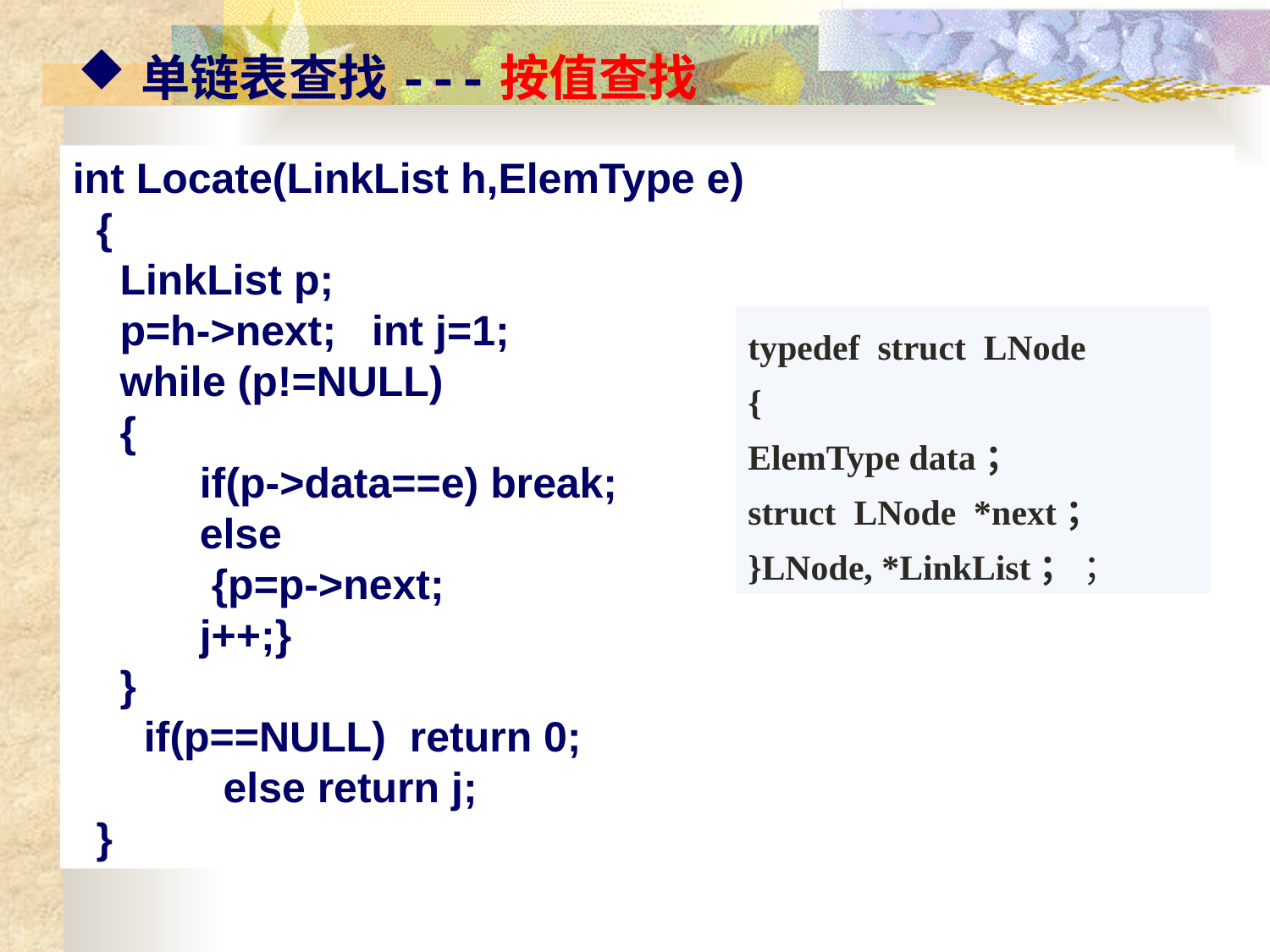

单链表查找---按值查找
int Locate(LinkList h,ElemType e)
  {
    LinkList p;
    p=h->next;   int j=1;
    while (p!=NULL)
    {
	if(p->data==e) break;
	else
	 {p=p->next;
	j++;}
    }
      if(p==NULL)  return 0;
	  else return j;
  }
typedef  struct  LNode
{
ElemType data；
struct  LNode  *next；
}LNode, *LinkList； ；
按值查找